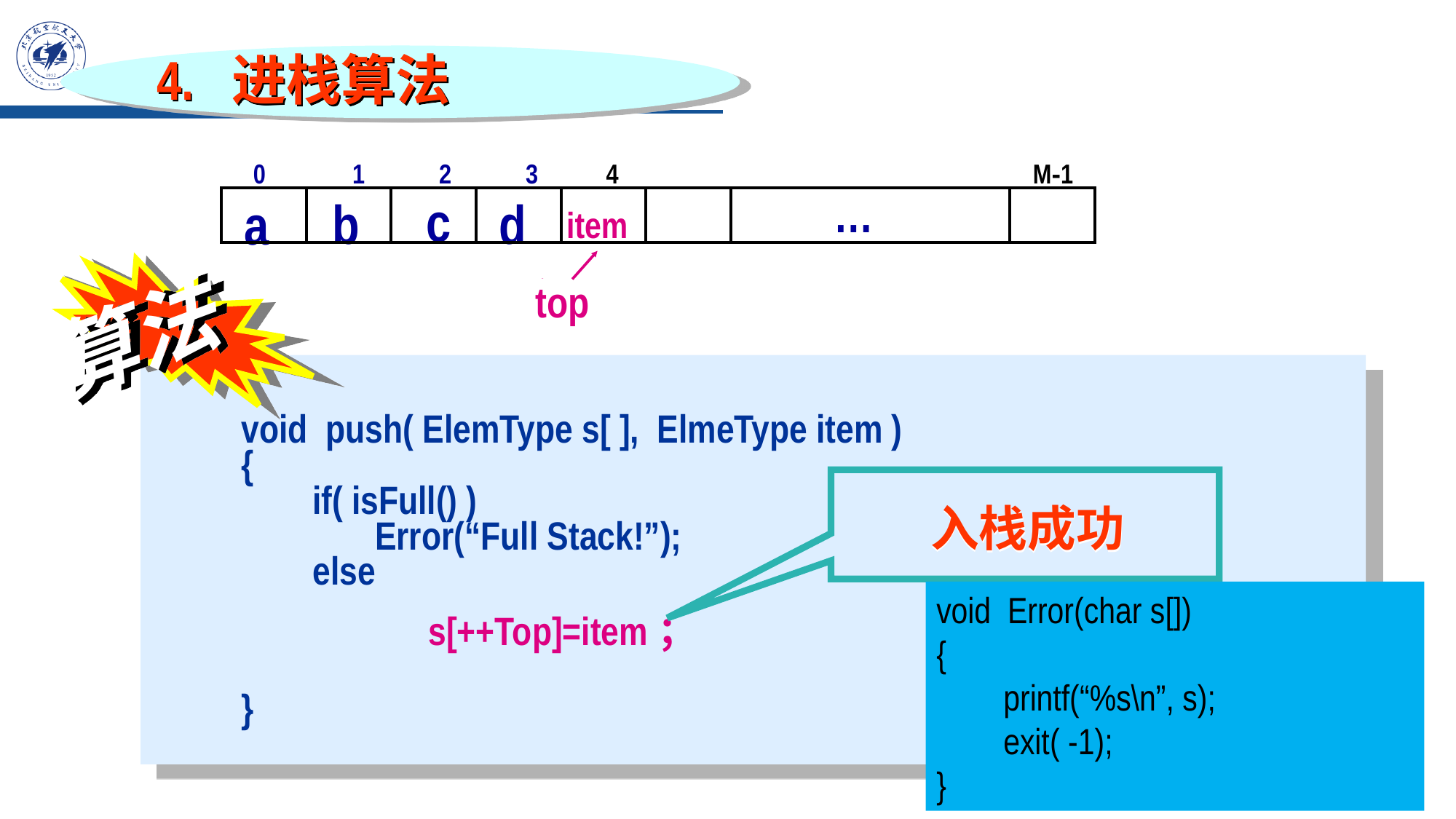

4.  进栈算法

0              1            2            3           4                                                                   M-1
…
c
b
d
a

top
item

算法

s[++Top]=item；
void  push( ElemType s[ ],  ElmeType item )
{
        if( isFull() )
               Error(“Full Stack!”);
        else

}

入栈成功
void  Error(char s[])
{
        printf(“%s\n”, s);
        exit( -1);
}